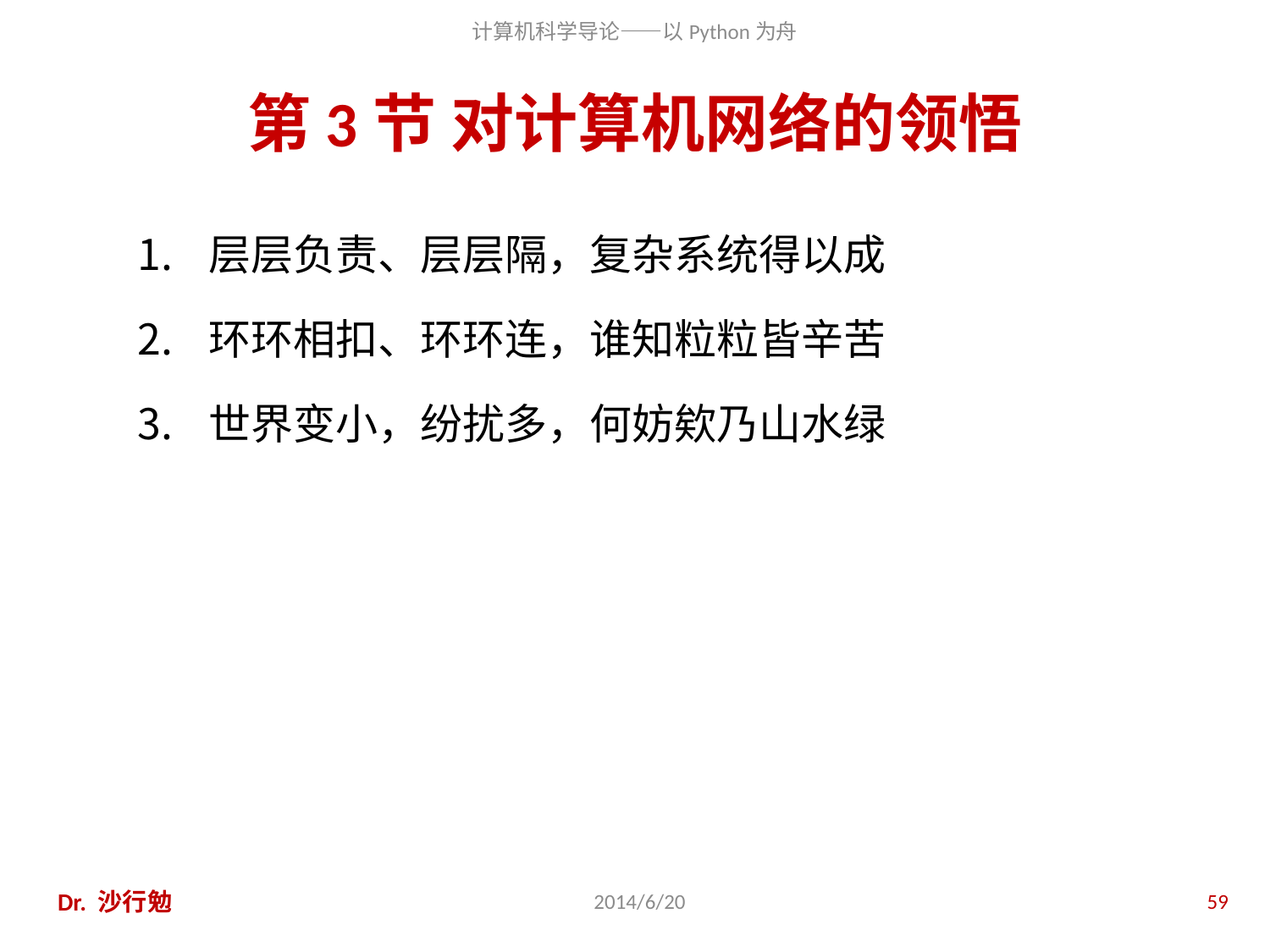

# 第3节 对计算机网络的领悟
层层负责、层层隔，复杂系统得以成
环环相扣、环环连，谁知粒粒皆辛苦
世界变小，纷扰多，何妨欸乃山水绿

Dr. 沙行勉
2014/6/20
59